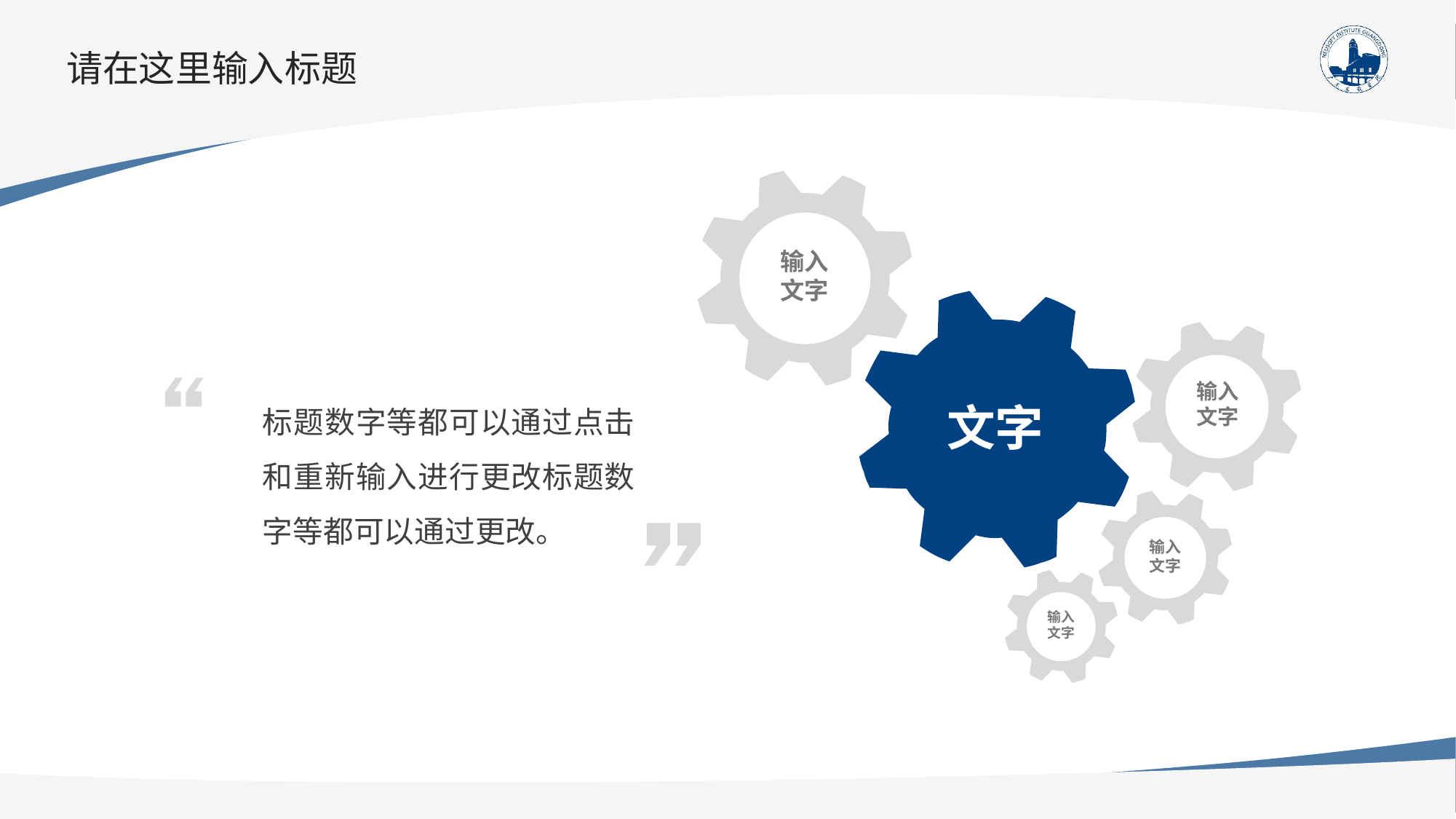

# 请在这里输入标题

输入
文字

输入
文字

标题数字等都可以通过点击和重新输入进行更改标题数字等都可以通过更改。
文字

输入
文字

输入
文字